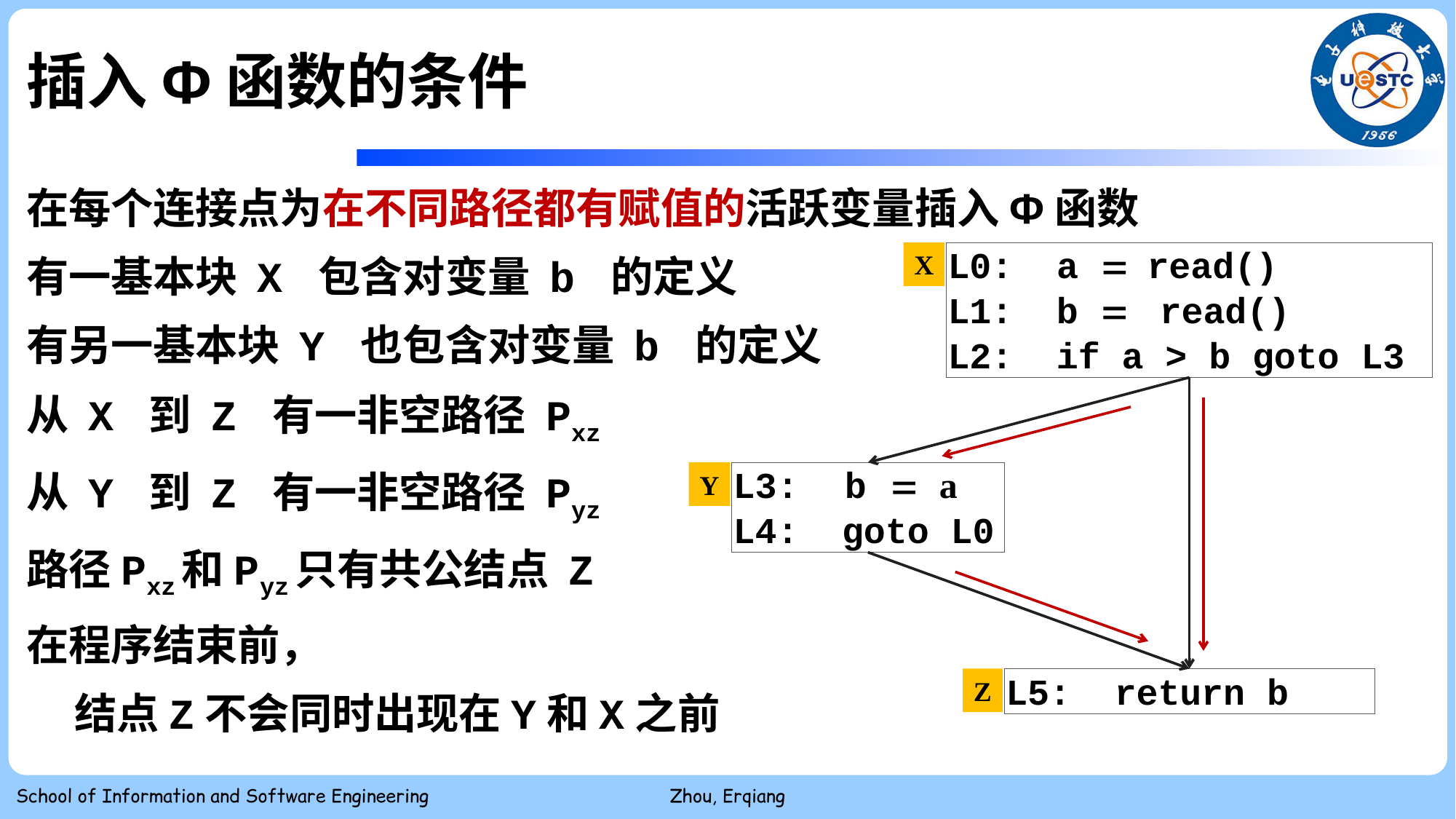

# 插入Φ函数的条件
在每个连接点为在不同路径都有赋值的活跃变量插入Φ函数
有一基本块 X 包含对变量 b 的定义
有另一基本块 Y 也包含对变量 b 的定义
从 X 到 Z 有一非空路径 Pxz
从 Y 到 Z 有一非空路径 Pyz
路径Pxz和Pyz只有共公结点 Z
在程序结束前，
    结点Z不会同时出现在Y和X之前

X
L0:  a =  read()
L1:  b =  read()
L2:  if a > b goto L3
Y
L3:  b =  a
L4:  goto L0
Z
L5:  return b
School of Information and Software Engineering
Zhou, Erqiang
76